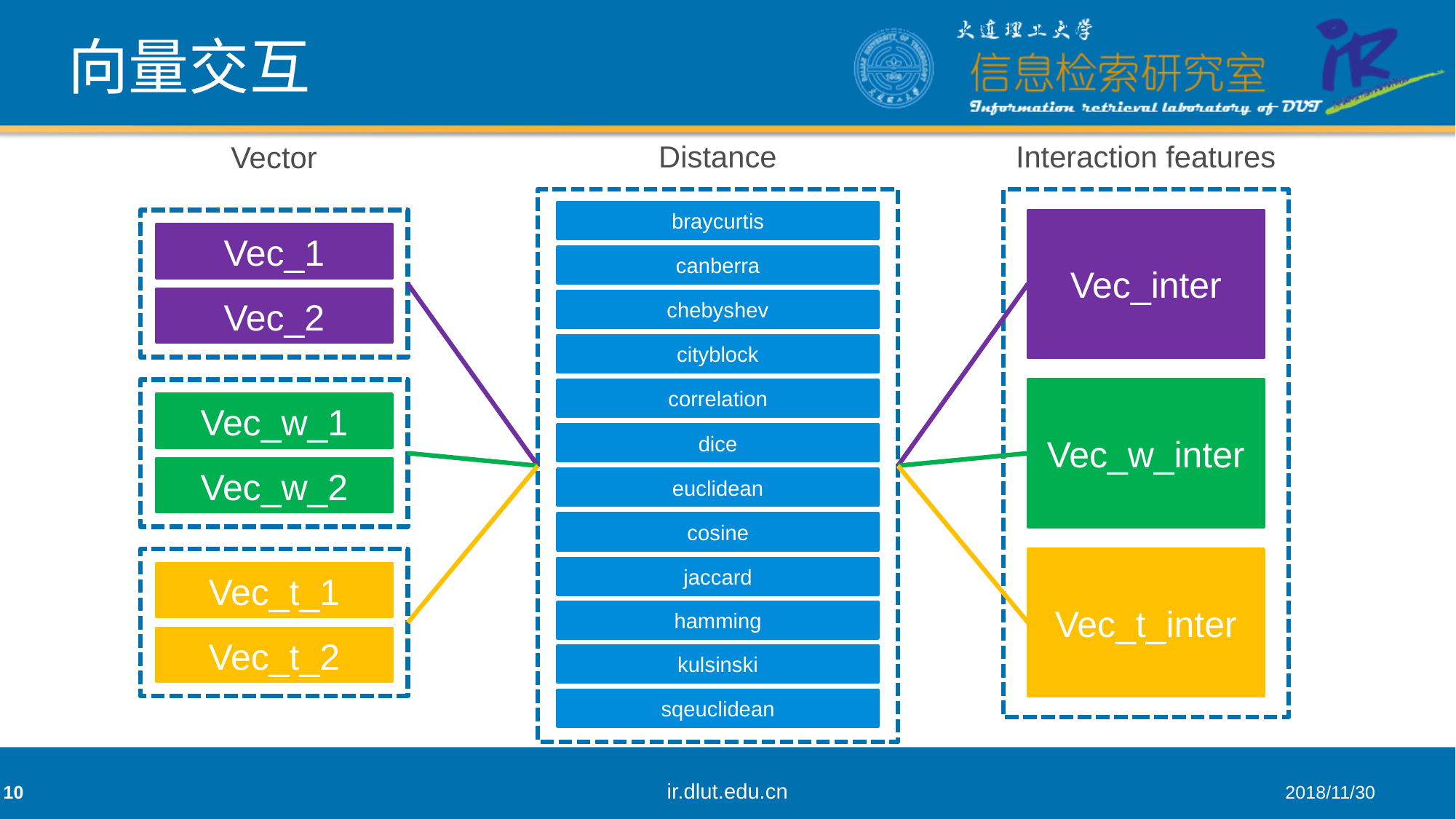

braycurtis canberra chebyshev cityblock correlation dice euclidean cosine jaccard hamming kulsinski sqeuclidean
# 向量交互
Distance
Interaction features
Vector

braycurtis
canberra
chebyshev
cityblock
correlation
dice
euclidean
cosine
jaccard
hamming
kulsinski
sqeuclidean

Vec_inter
Vec_w_inter
Vec_t_inter

Vec_1
Vec_2

Vec_w_1
Vec_w_2

Vec_t_1
Vec_t_2